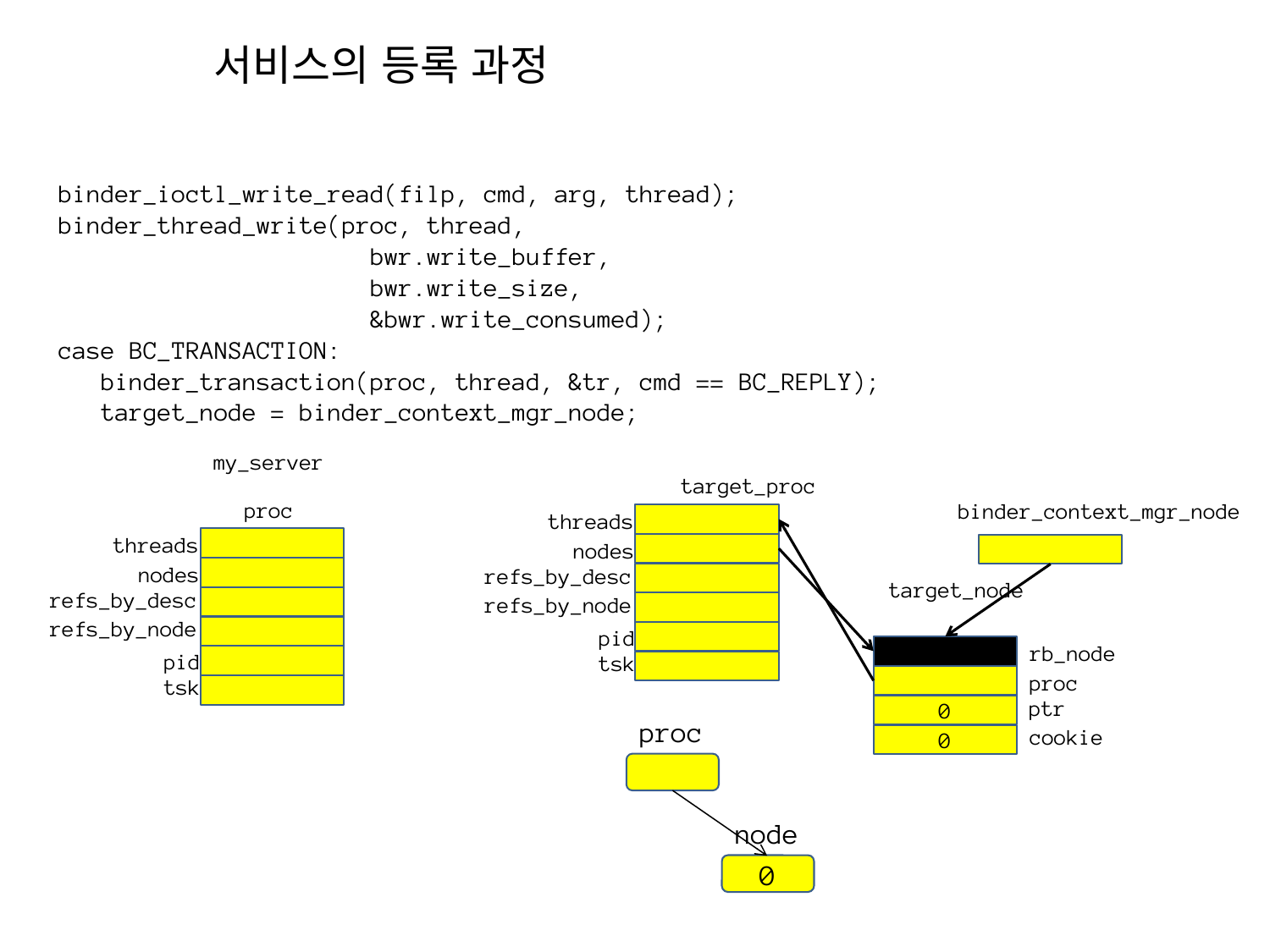

# 서비스의 등록 과정
binder_ioctl_write_read(filp, cmd, arg, thread);
binder_thread_write(proc, thread,
                      bwr.write_buffer,
                      bwr.write_size,
                      &bwr.write_consumed);
case BC_TRANSACTION:
   binder_transaction(proc, thread, &tr, cmd == BC_REPLY);
   target_node = binder_context_mgr_node;
my_server
target_proc
proc
binder_context_mgr_node
threads

threads

nodes

nodes
refs_by_desc

target_node
refs_by_desc
refs_by_node

refs_by_node

pid

rb_node

pid
tsk

proc

tsk

ptr
0
proc
cookie
0

node
0